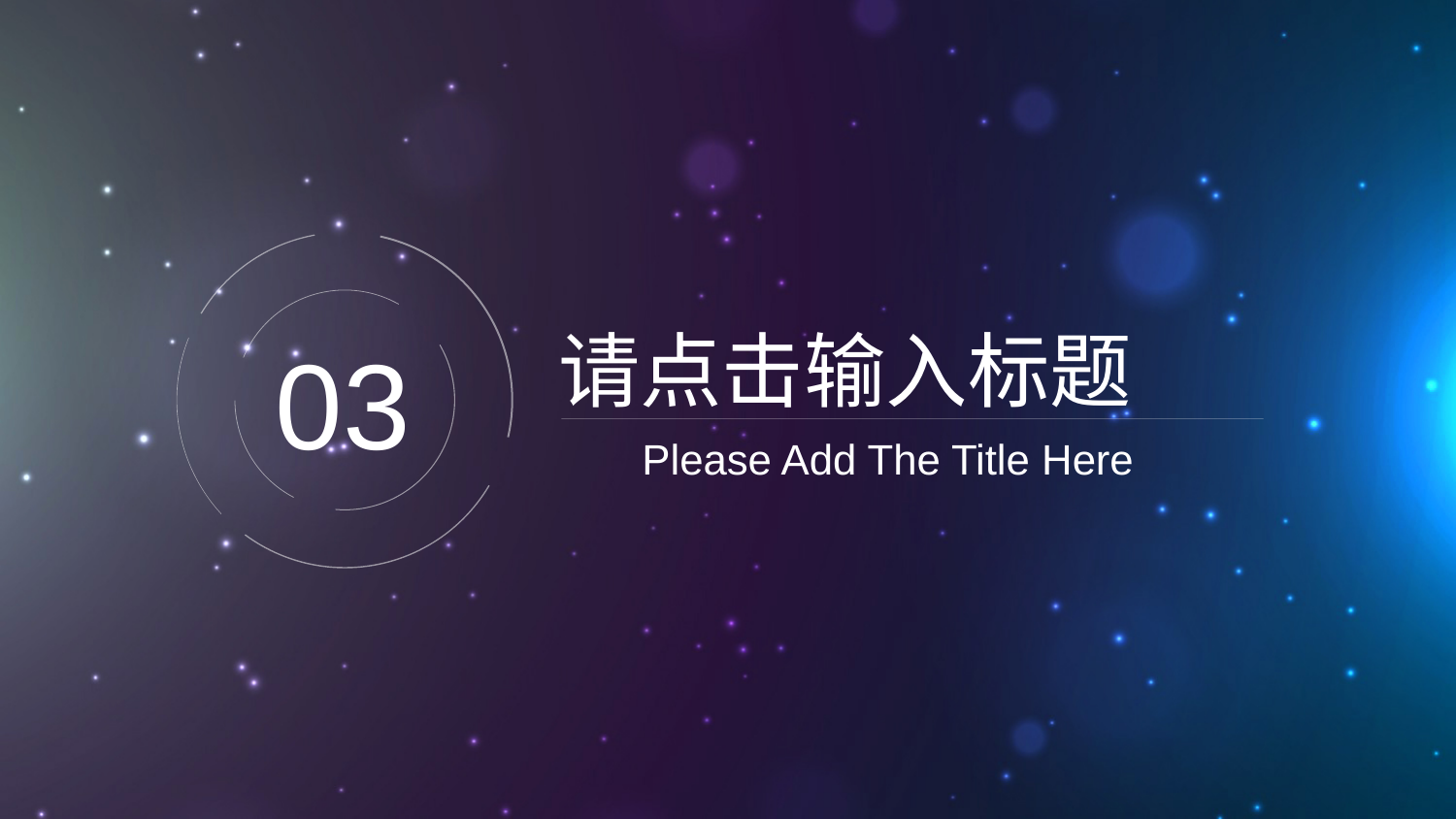

请点击输入标题
03
Please Add The Title Here